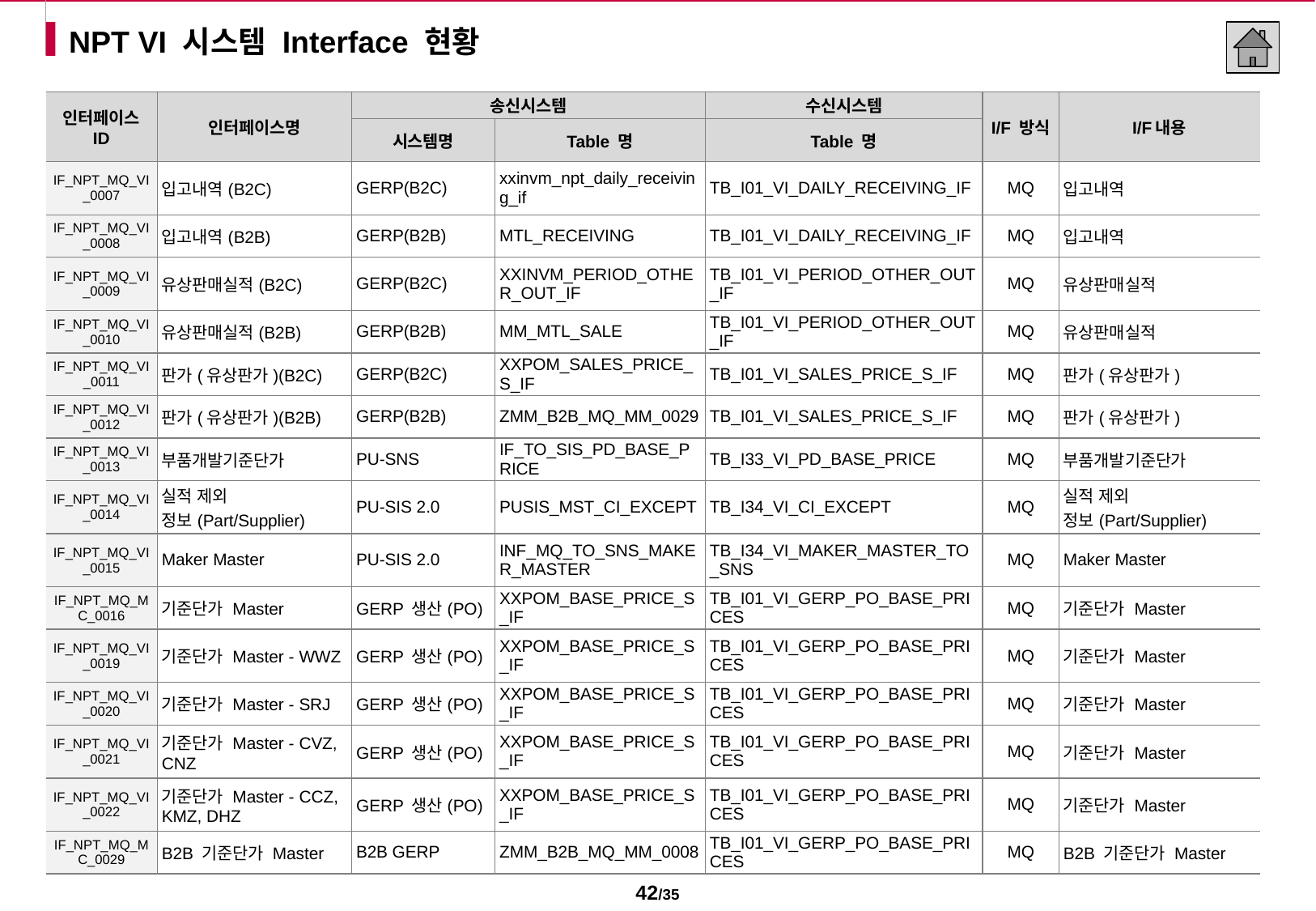

# NPT VI 시스템 Interface 현황

| 인터페이스 ID | 인터페이스명 | 송신시스템 |  | 수신시스템 | I/F 방식 | I/F내용 |
| --- | --- | --- | --- | --- | --- | --- |
|  |  | 시스템명 | Table 명 | Table 명 |  |  |
| IF\_NPT\_MQ\_VI\_0007 | 입고내역(B2C) | GERP(B2C) | xxinvm\_npt\_daily\_receiving\_if | TB\_I01\_VI\_DAILY\_RECEIVING\_IF | MQ | 입고내역 |
| IF\_NPT\_MQ\_VI\_0008 | 입고내역(B2B) | GERP(B2B) | MTL\_RECEIVING | TB\_I01\_VI\_DAILY\_RECEIVING\_IF | MQ | 입고내역 |
| IF\_NPT\_MQ\_VI\_0009 | 유상판매실적(B2C) | GERP(B2C) | XXINVM\_PERIOD\_OTHER\_OUT\_IF | TB\_I01\_VI\_PERIOD\_OTHER\_OUT\_IF | MQ | 유상판매실적 |
| IF\_NPT\_MQ\_VI\_0010 | 유상판매실적(B2B) | GERP(B2B) | MM\_MTL\_SALE | TB\_I01\_VI\_PERIOD\_OTHER\_OUT\_IF | MQ | 유상판매실적 |
| IF\_NPT\_MQ\_VI\_0011 | 판가(유상판가)(B2C) | GERP(B2C) | XXPOM\_SALES\_PRICE\_S\_IF | TB\_I01\_VI\_SALES\_PRICE\_S\_IF | MQ | 판가(유상판가) |
| IF\_NPT\_MQ\_VI\_0012 | 판가(유상판가)(B2B) | GERP(B2B) | ZMM\_B2B\_MQ\_MM\_0029 | TB\_I01\_VI\_SALES\_PRICE\_S\_IF | MQ | 판가(유상판가) |
| IF\_NPT\_MQ\_VI\_0013 | 부품개발기준단가 | PU-SNS | IF\_TO\_SIS\_PD\_BASE\_PRICE | TB\_I33\_VI\_PD\_BASE\_PRICE | MQ | 부품개발기준단가 |
| IF\_NPT\_MQ\_VI\_0014 | 실적 제외 정보(Part/Supplier) | PU-SIS 2.0 | PUSIS\_MST\_CI\_EXCEPT | TB\_I34\_VI\_CI\_EXCEPT | MQ | 실적 제외 정보(Part/Supplier) |
| IF\_NPT\_MQ\_VI\_0015 | Maker Master | PU-SIS 2.0 | INF\_MQ\_TO\_SNS\_MAKER\_MASTER | TB\_I34\_VI\_MAKER\_MASTER\_TO\_SNS | MQ | Maker Master |
| IF\_NPT\_MQ\_MC\_0016 | 기준단가 Master | GERP 생산(PO) | XXPOM\_BASE\_PRICE\_S\_IF | TB\_I01\_VI\_GERP\_PO\_BASE\_PRICES | MQ | 기준단가 Master |
| IF\_NPT\_MQ\_VI\_0019 | 기준단가 Master - WWZ | GERP 생산(PO) | XXPOM\_BASE\_PRICE\_S\_IF | TB\_I01\_VI\_GERP\_PO\_BASE\_PRICES | MQ | 기준단가 Master |
| IF\_NPT\_MQ\_VI\_0020 | 기준단가 Master - SRJ | GERP 생산(PO) | XXPOM\_BASE\_PRICE\_S\_IF | TB\_I01\_VI\_GERP\_PO\_BASE\_PRICES | MQ | 기준단가 Master |
| IF\_NPT\_MQ\_VI\_0021 | 기준단가 Master - CVZ, CNZ | GERP 생산(PO) | XXPOM\_BASE\_PRICE\_S\_IF | TB\_I01\_VI\_GERP\_PO\_BASE\_PRICES | MQ | 기준단가 Master |
| IF\_NPT\_MQ\_VI\_0022 | 기준단가 Master - CCZ, KMZ, DHZ | GERP 생산(PO) | XXPOM\_BASE\_PRICE\_S\_IF | TB\_I01\_VI\_GERP\_PO\_BASE\_PRICES | MQ | 기준단가 Master |
| IF\_NPT\_MQ\_MC\_0029 | B2B 기준단가 Master | B2B GERP | ZMM\_B2B\_MQ\_MM\_0008 | TB\_I01\_VI\_GERP\_PO\_BASE\_PRICES | MQ | B2B 기준단가 Master |